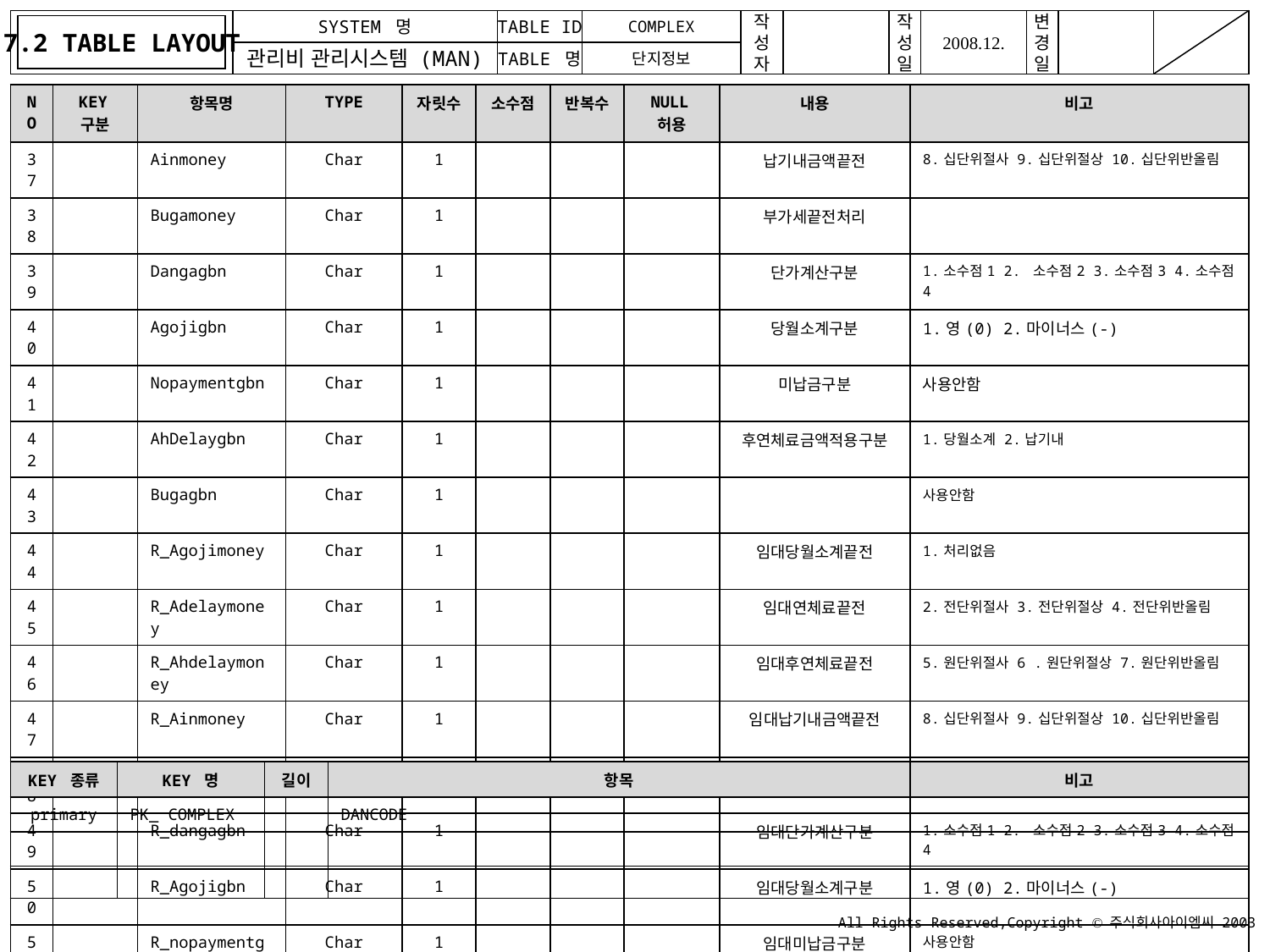

7.2 TABLE LAYOUT
COMPLEX
단지정보
| NO | KEY구분 | 항목명 | TYPE | 자릿수 | 소수점 | 반복수 | NULL허용 | 내용 | 비고 |
| --- | --- | --- | --- | --- | --- | --- | --- | --- | --- |
| 37 |  | Ainmoney | Char | 1 |  |  |  | 납기내금액끝전 | 8.십단위절사 9.십단위절상 10.십단위반올림 |
| 38 |  | Bugamoney | Char | 1 |  |  |  | 부가세끝전처리 |  |
| 39 |  | Dangagbn | Char | 1 |  |  |  | 단가계산구분 | 1.소수점1 2. 소수점2 3.소수점3 4.소수점4 |
| 40 |  | Agojigbn | Char | 1 |  |  |  | 당월소계구분 | 1.영(0) 2.마이너스(-) |
| 41 |  | Nopaymentgbn | Char | 1 |  |  |  | 미납금구분 | 사용안함 |
| 42 |  | AhDelaygbn | Char | 1 |  |  |  | 후연체료금액적용구분 | 1.당월소계 2.납기내 |
| 43 |  | Bugagbn | Char | 1 |  |  |  |  | 사용안함 |
| 44 |  | R\_Agojimoney | Char | 1 |  |  |  | 임대당월소계끝전 | 1.처리없음 |
| 45 |  | R\_Adelaymoney | Char | 1 |  |  |  | 임대연체료끝전 | 2.전단위절사 3.전단위절상 4.전단위반올림 |
| 46 |  | R\_Ahdelaymoney | Char | 1 |  |  |  | 임대후연체료끝전 | 5.원단위절사 6 .원단위절상 7.원단위반올림 |
| 47 |  | R\_Ainmoney | Char | 1 |  |  |  | 임대납기내금액끝전 | 8.십단위절사 9.십단위절상 10.십단위반올림 |
| 48 |  | R\_Bugamoney | Char | 1 |  |  |  | 임대부가세끝전처리 |  |
| 49 |  | R\_dangagbn | Char | 1 |  |  |  | 임대단가계산구분 | 1.소수점1 2. 소수점2 3.소수점3 4.소수점4 |
| 50 |  | R\_Agojigbn | Char | 1 |  |  |  | 임대당월소계구분 | 1.영(0) 2.마이너스(-) |
| 51 |  | R\_nopaymentgbn | Char | 1 |  |  |  | 임대미납금구분 | 사용안함 |
| 52 |  | R\_Ahdelaygbn | Char | 1 |  |  |  | 임대후연체료구분 | 1.당월소계2.납기내금액(후연체료적용방식은 ‘N’) |
| 53 |  | R\_bugagbn | Char | 1 |  |  |  | 임대부가세구분 | 사용안함 |
|  |  |  |  |  |  |  |  |  |  |
| KEY 종류 | KEY 명 | 길이 | 항목 | 비고 |
| --- | --- | --- | --- | --- |
| primary | PK\_ COMPLEX |  | DANCODE |  |
|  |  |  |  |  |
|  |  |  |  |  |